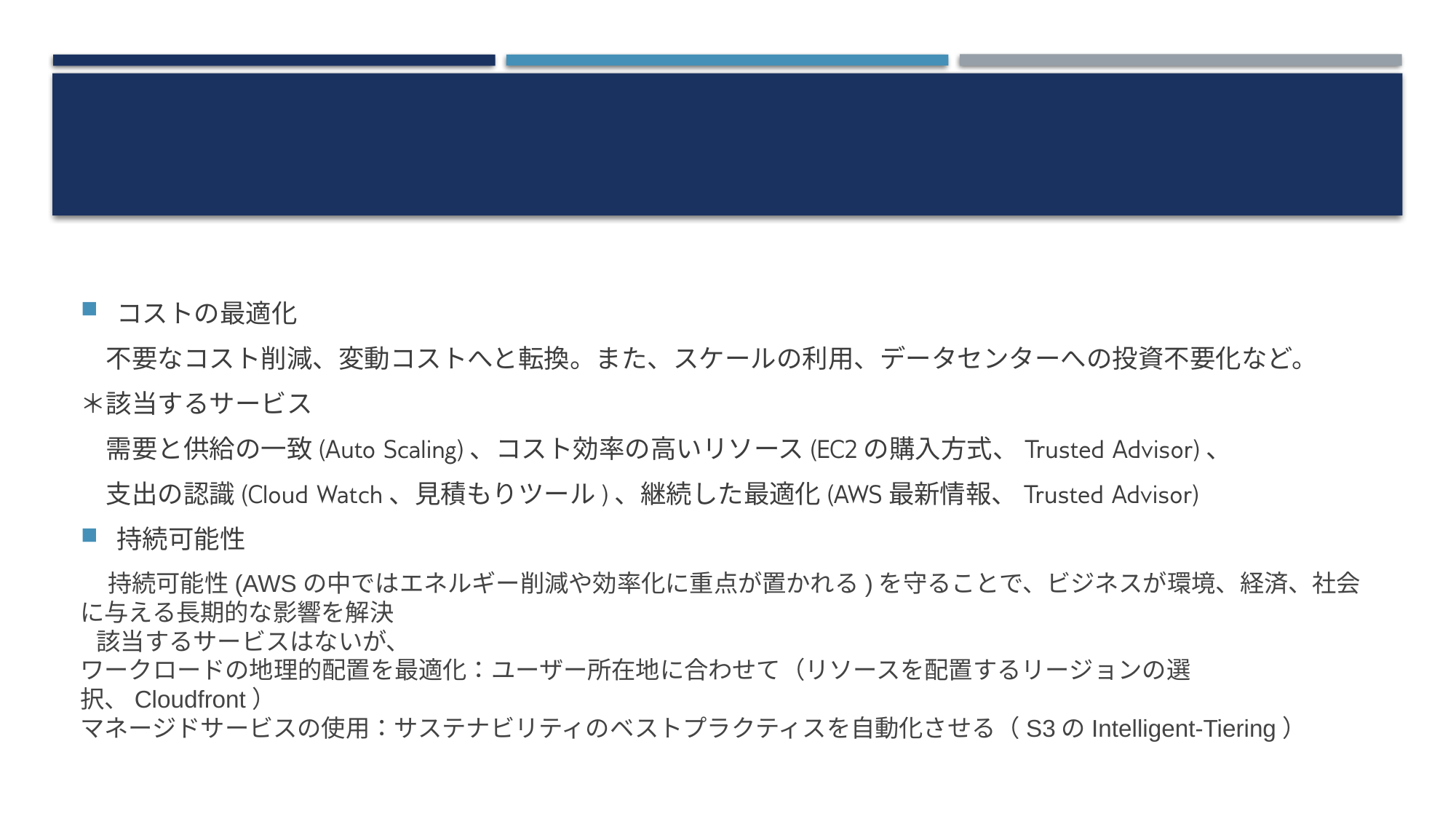

#

コストの最適化
　不要なコスト削減、変動コストへと転換。また、スケールの利用、データセンターへの投資不要化など。
＊該当するサービス
　需要と供給の一致(Auto Scaling)、コスト効率の高いリソース(EC2の購入方式、Trusted Advisor)、
　支出の認識(Cloud Watch、見積もりツール)、継続した最適化(AWS最新情報、Trusted Advisor)
持続可能性
    持続可能性(AWSの中ではエネルギー削減や効率化に重点が置かれる)を守ることで、ビジネスが環境、経済、社会に与える長期的な影響を解決
   該当するサービスはないが、
ワークロードの地理的配置を最適化：ユーザー所在地に合わせて（リソースを配置するリージョンの選択、Cloudfront）
マネージドサービスの使用：サステナビリティのベストプラクティスを自動化させる（S3のIntelligent-Tiering）